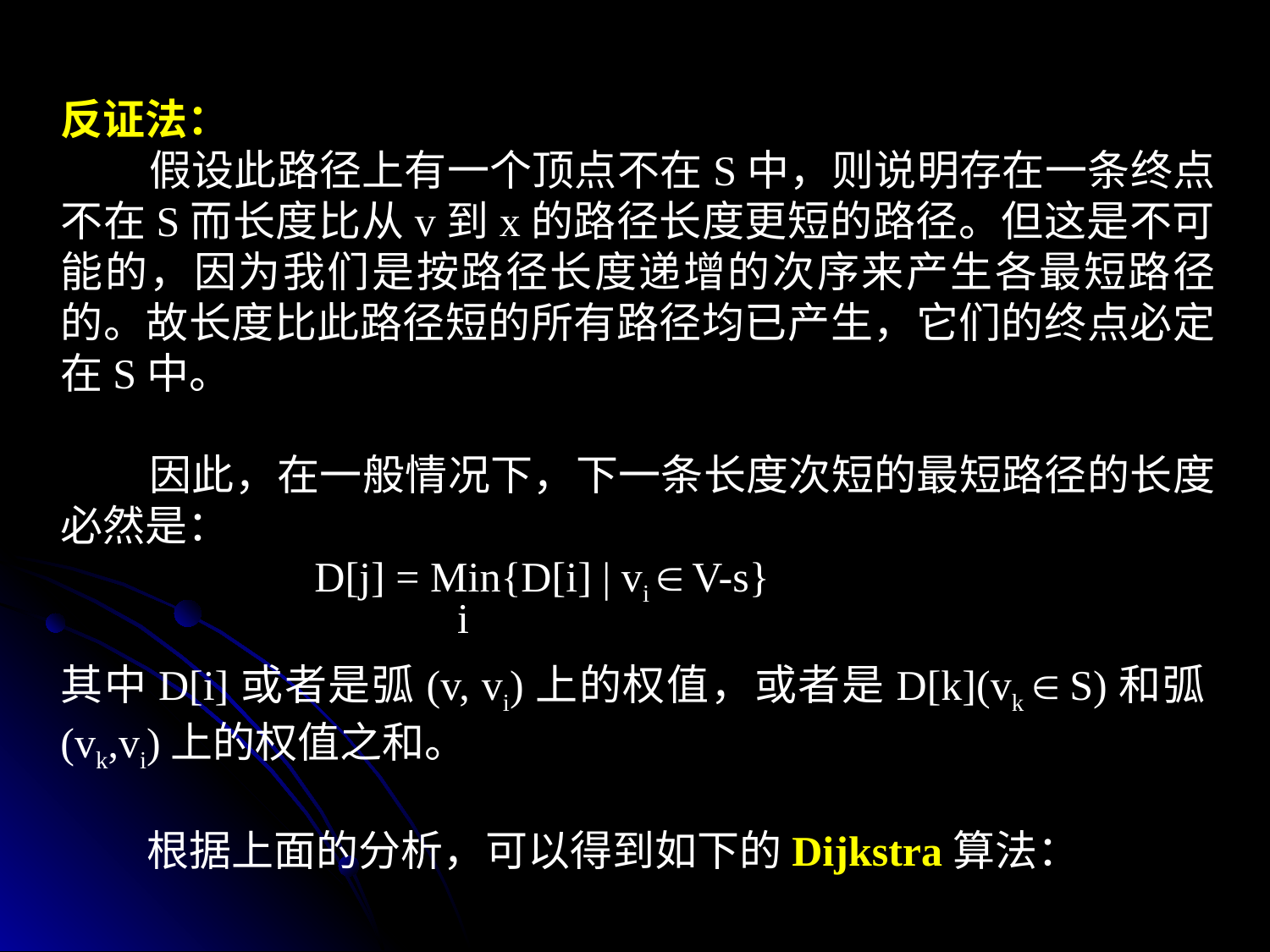

反证法：
        假设此路径上有一个顶点不在S中，则说明存在一条终点不在S而长度比从v到x的路径长度更短的路径。但这是不可能的，因为我们是按路径长度递增的次序来产生各最短路径的。故长度比此路径短的所有路径均已产生，它们的终点必定在S中。

        因此，在一般情况下，下一条长度次短的最短路径的长度必然是：
		D[j] = Min{D[i] | vi ∈ V-s}

其中D[i]或者是弧(v, vi)上的权值，或者是D[k](vk ∈ S)和弧(vk,vi)上的权值之和。

        根据上面的分析，可以得到如下的Dijkstra算法：
i